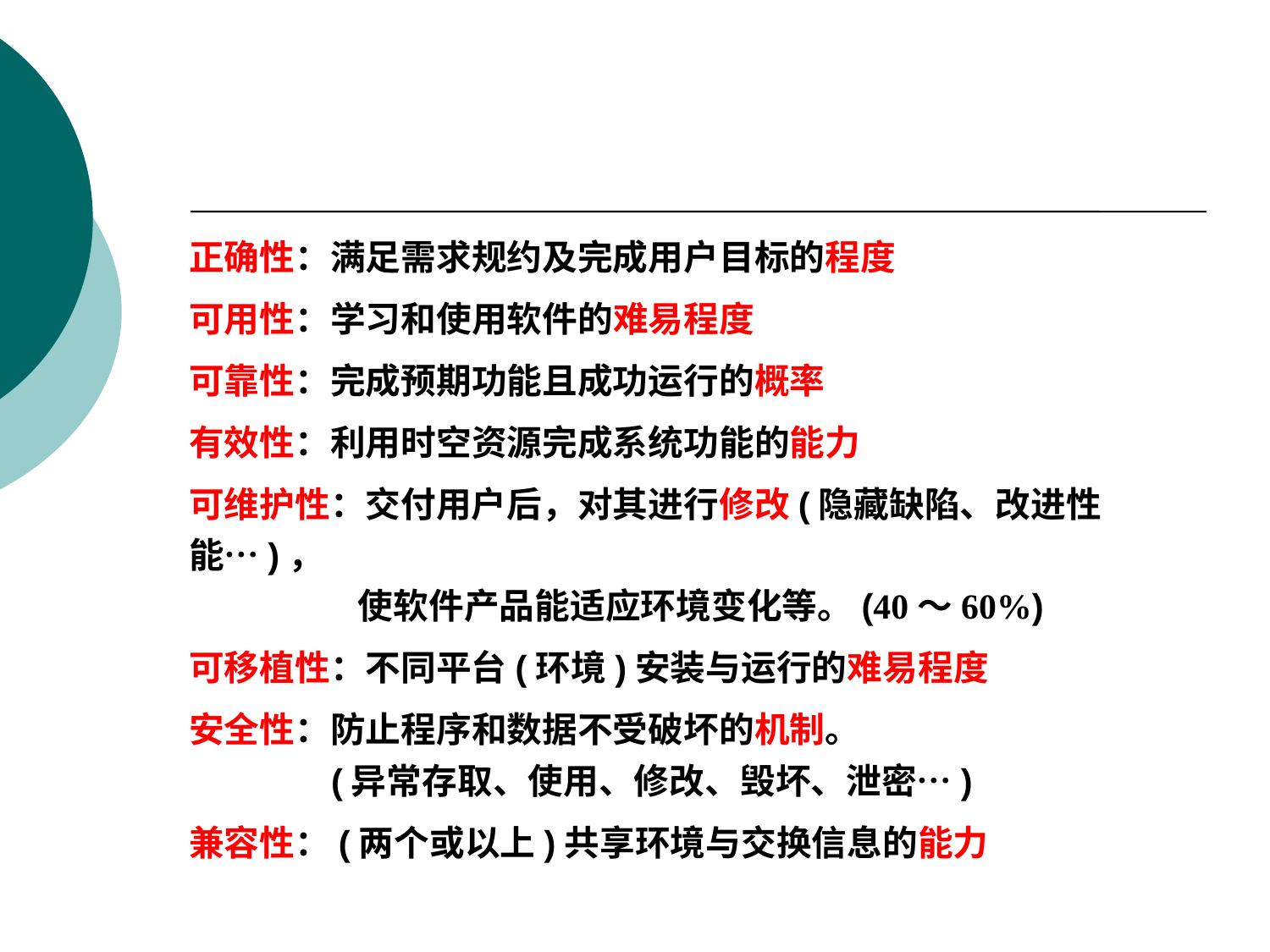

正确性：满足需求规约及完成用户目标的程度
可用性：学习和使用软件的难易程度
可靠性：完成预期功能且成功运行的概率
有效性：利用时空资源完成系统功能的能力
可维护性：交付用户后，对其进行修改(隐藏缺陷、改进性能…)，
                    使软件产品能适应环境变化等。(40～60%)
可移植性：不同平台(环境)安装与运行的难易程度
安全性：防止程序和数据不受破坏的机制。
                (异常存取、使用、修改、毁坏、泄密…)
兼容性：(两个或以上)共享环境与交换信息的能力